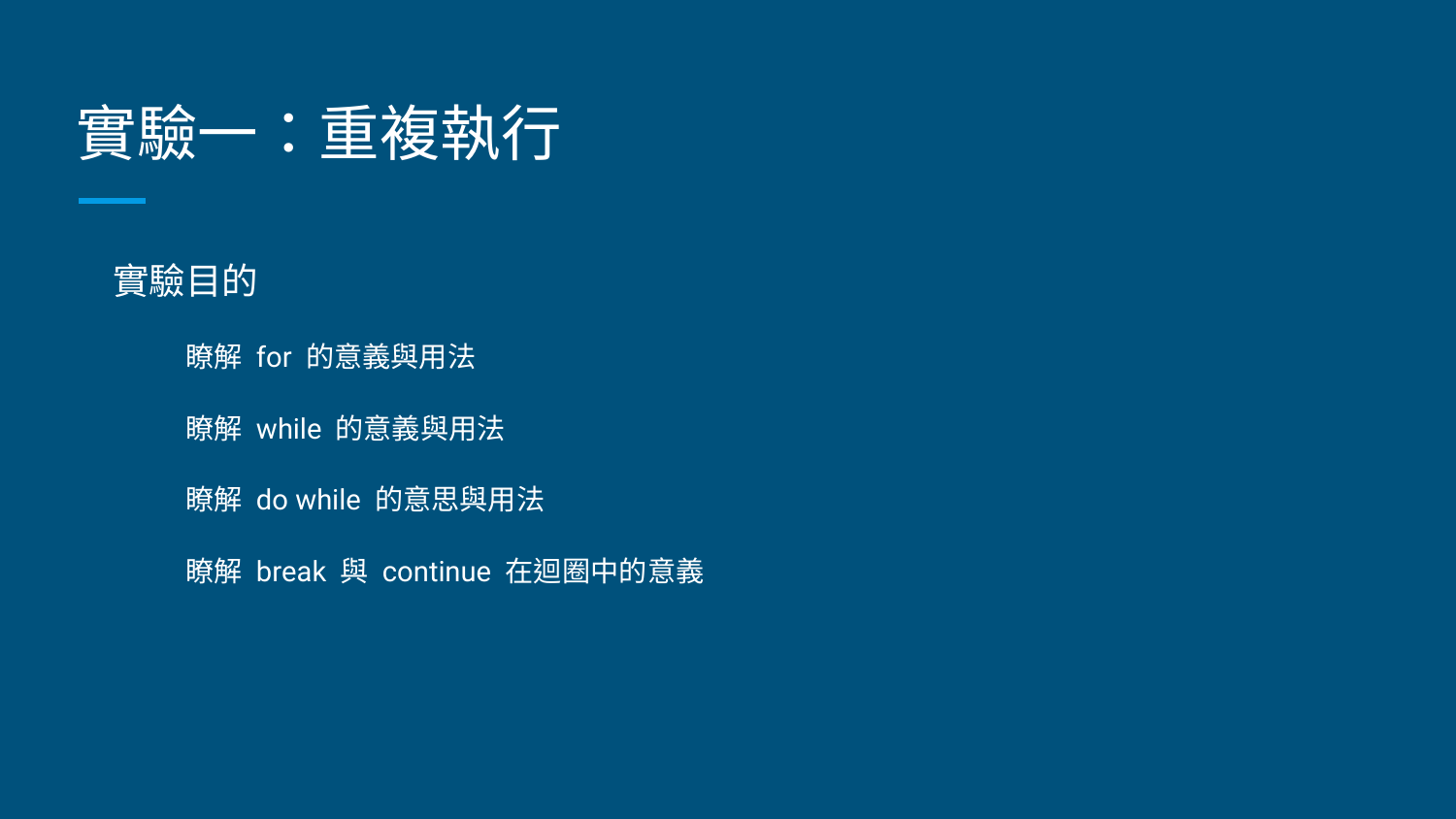

# 實驗一：重複執行
實驗目的
瞭解 for 的意義與用法
瞭解 while 的意義與用法
瞭解 do while 的意思與用法
瞭解 break 與 continue 在迴圈中的意義